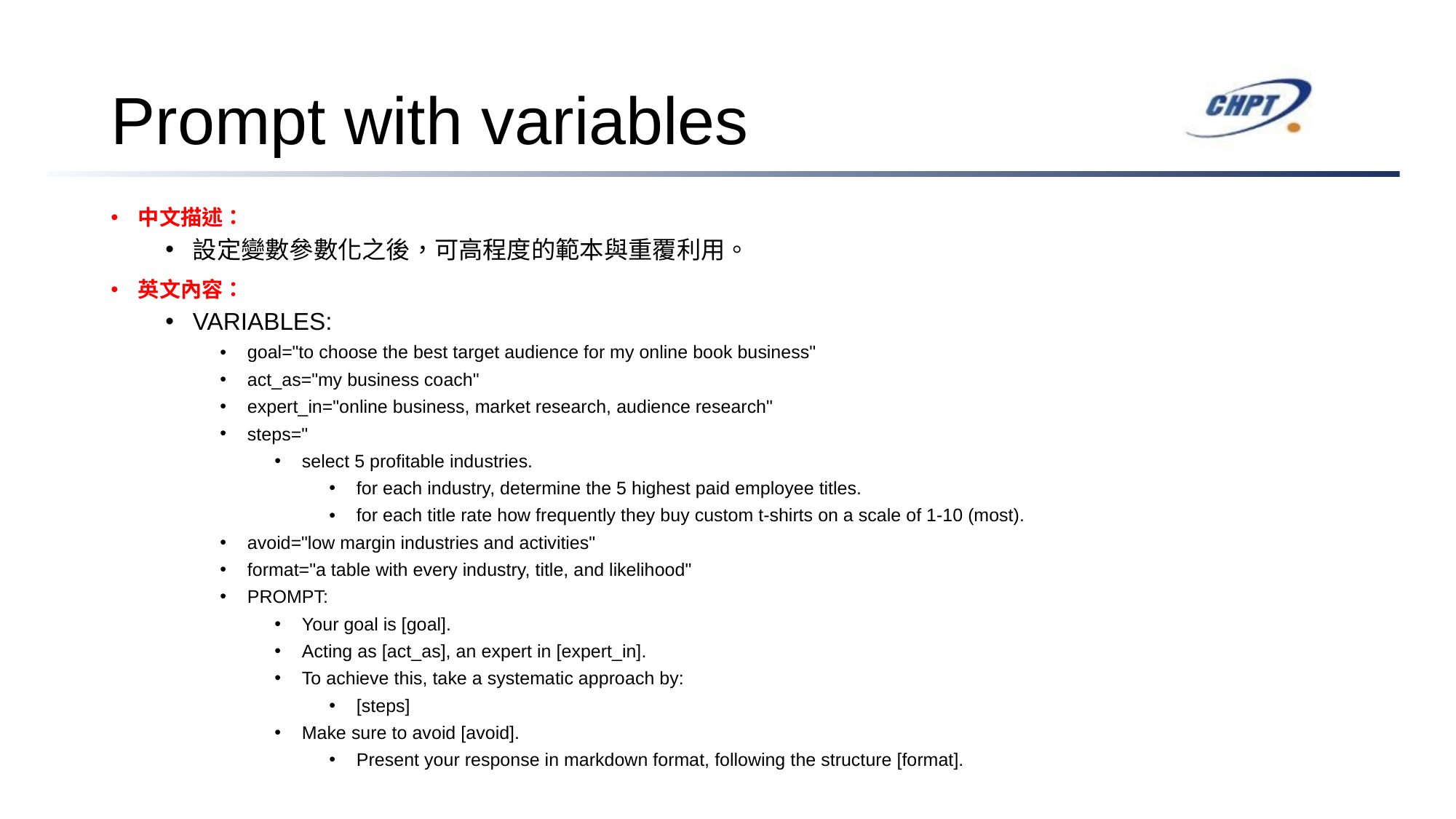

# Prompt with variables
中文描述：
設定變數參數化之後，可高程度的範本與重覆利用。
英文內容：
VARIABLES:
goal="to choose the best target audience for my online book business"
act_as="my business coach"
expert_in="online business, market research, audience research"
steps="
select 5 profitable industries.
for each industry, determine the 5 highest paid employee titles.
for each title rate how frequently they buy custom t-shirts on a scale of 1-10 (most).
avoid="low margin industries and activities"
format="a table with every industry, title, and likelihood"
PROMPT:
Your goal is [goal].
Acting as [act_as], an expert in [expert_in].
To achieve this, take a systematic approach by:
[steps]
Make sure to avoid [avoid].
Present your response in markdown format, following the structure [format].